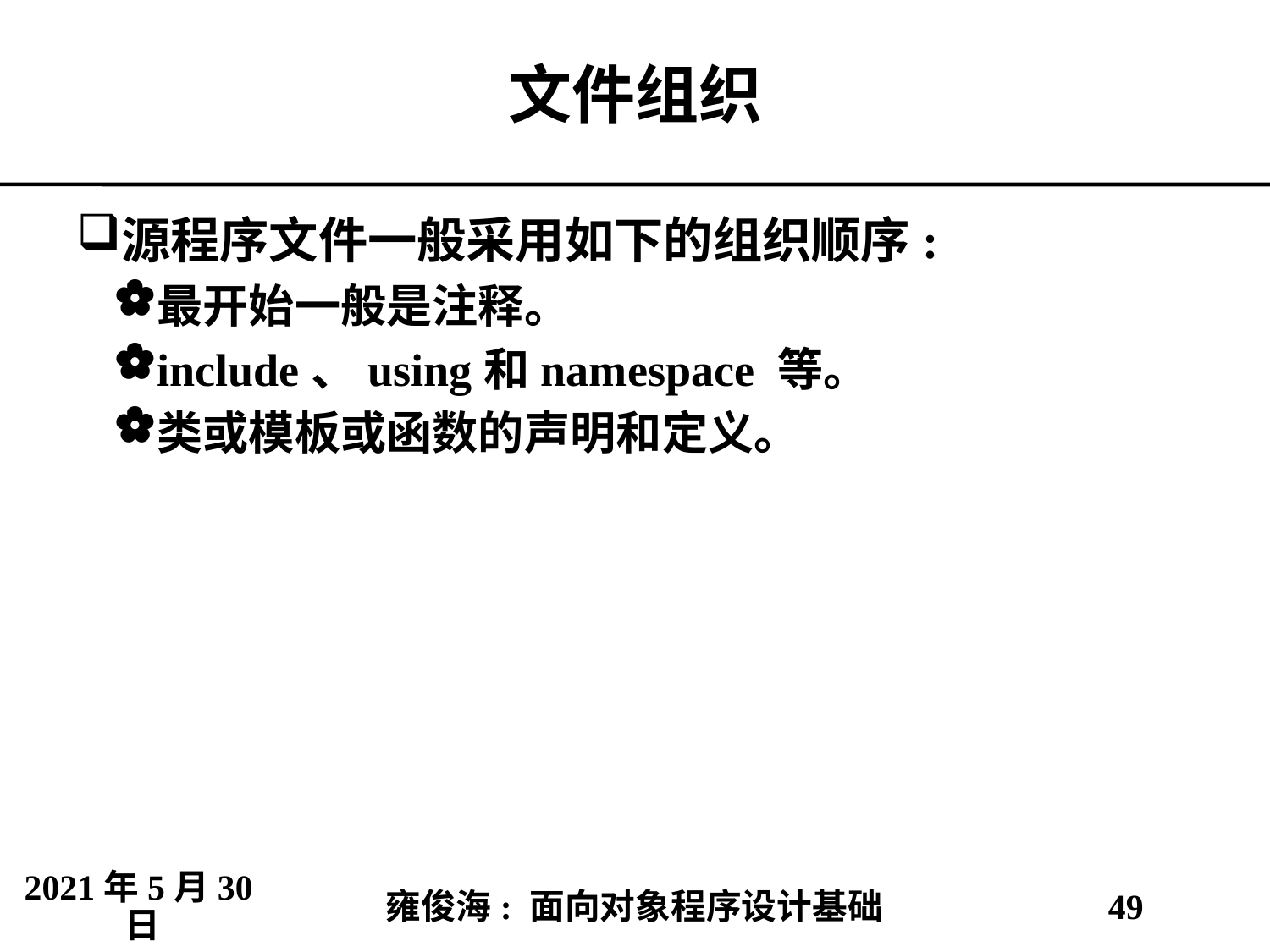

# 文件组织

源程序文件一般采用如下的组织顺序:
最开始一般是注释。
include、using和namespace 等。
类或模板或函数的声明和定义。
2021年5月30日
雍俊海: 面向对象程序设计基础
49